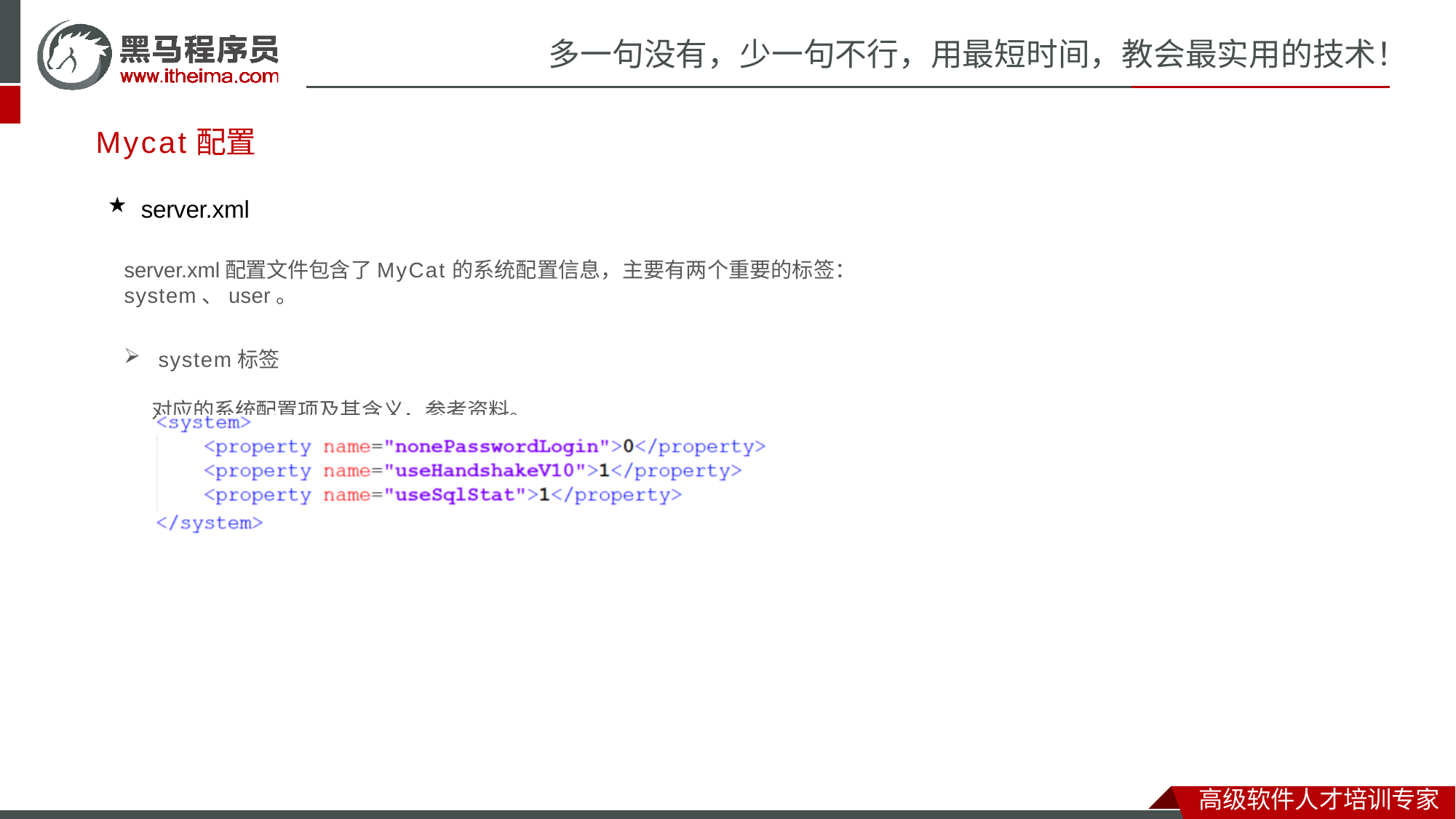

# 多一句没有，少一句不行，用最短时间，教会最实用的技术！

Mycat配置
server.xml

server.xml配置文件包含了MyCat的系统配置信息，主要有两个重要的标签：system、user。

system标签
对应的系统配置项及其含义，参考资料。

高级软件人才培训专家